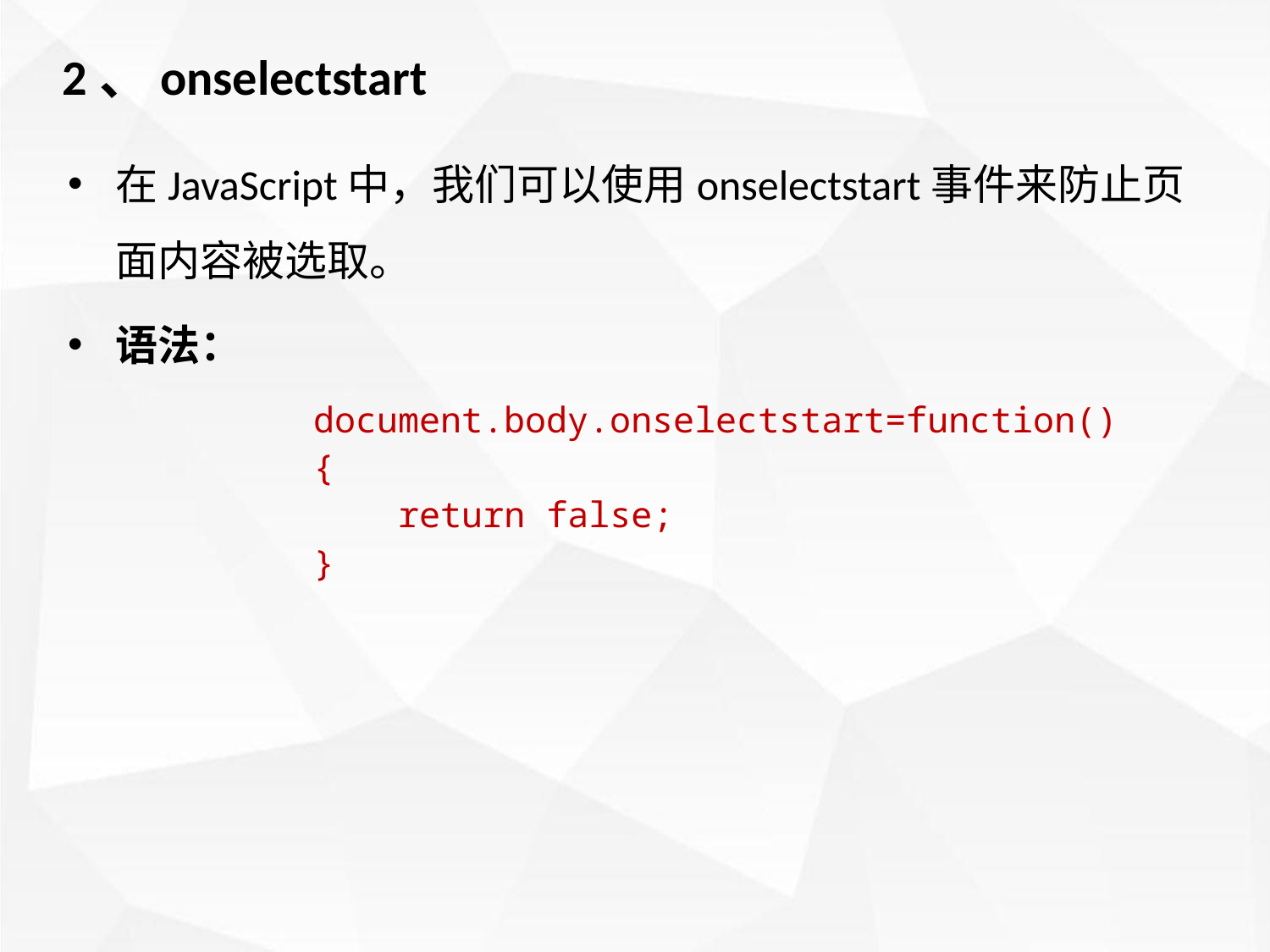

2、onselectstart
在JavaScript中，我们可以使用onselectstart事件来防止页面内容被选取。
语法：
document.body.onselectstart=function()
{
    return false;
}